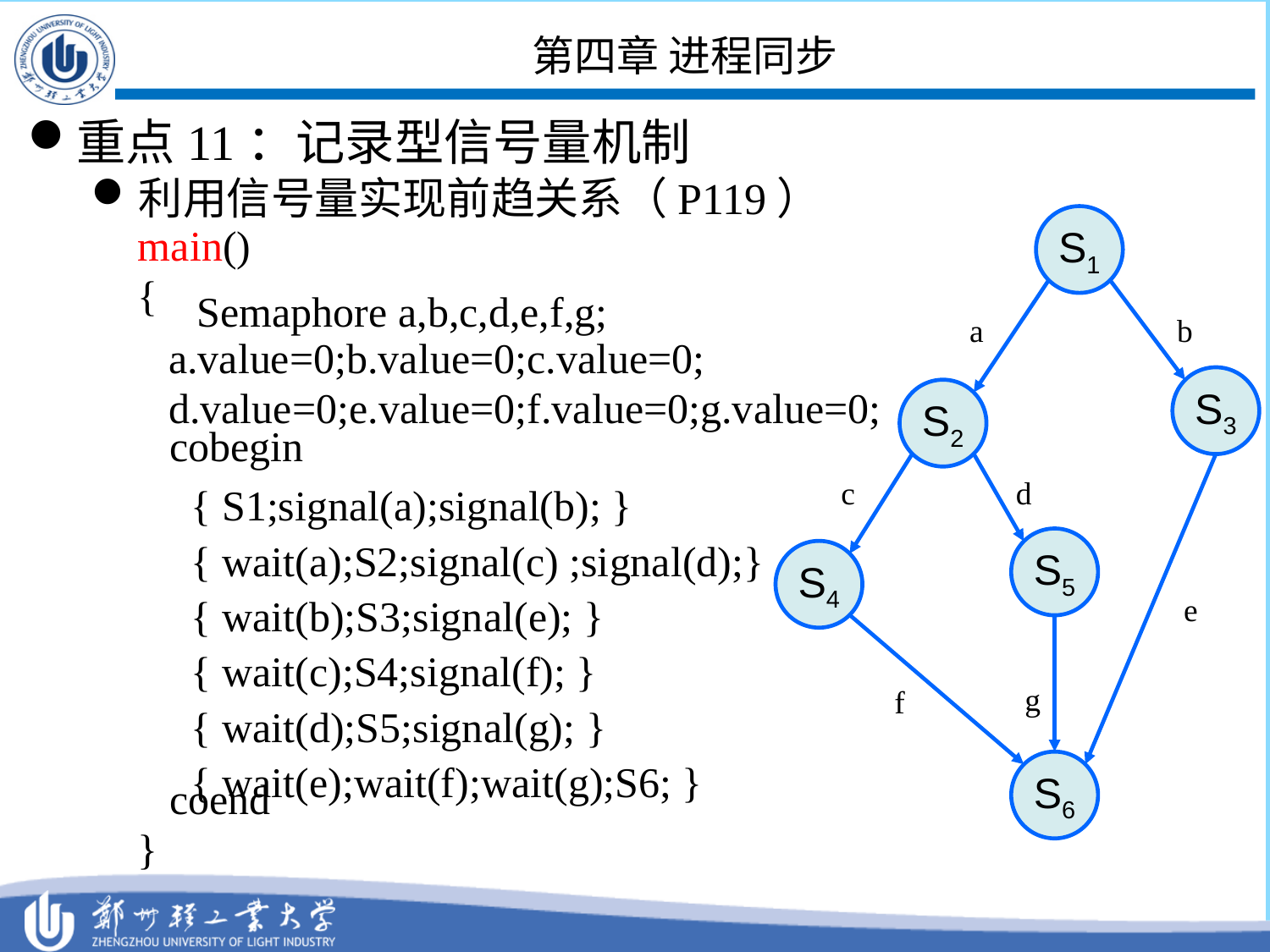

# 第四章 进程同步
重点11：记录型信号量机制
利用信号量实现前趋关系（P119）

S1
S3
S2
S5
S4
S6
main()
{

	cobegin

	coend
}
Semaphore a,b,c,d,e,f,g;
a
b
a.value=0;b.value=0;c.value=0;
d.value=0;e.value=0;f.value=0;g.value=0;
c
d
{ S1;signal(a);signal(b); }
{ wait(a);S2;signal(c) ;signal(d);}
{ wait(b);S3;signal(e); }
{ wait(c);S4;signal(f); }
{ wait(d);S5;signal(g); }
{ wait(e);wait(f);wait(g);S6; }
e
g
f